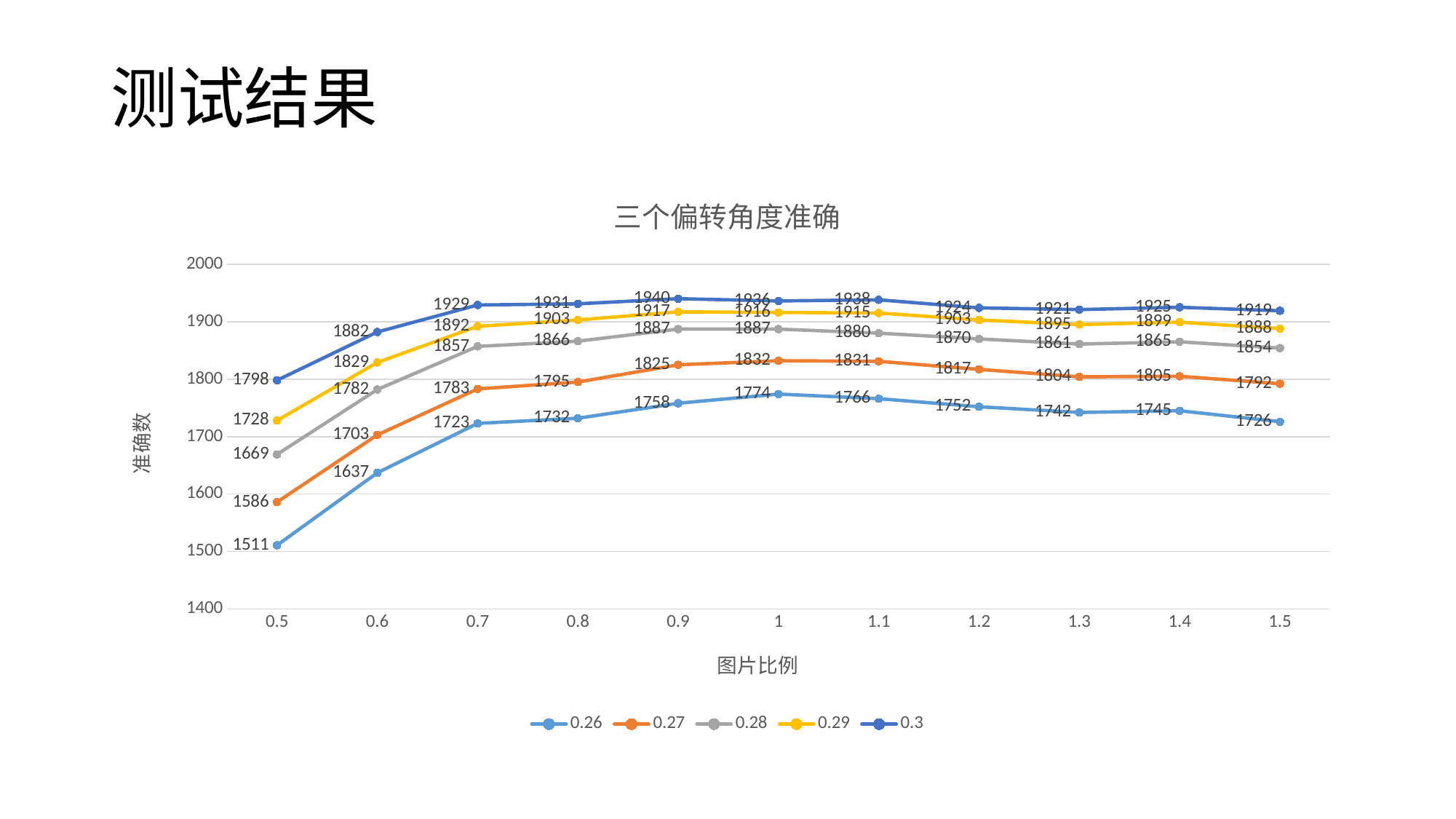

# 测试结果

### Chart: 三个偏转角度准确

| Category | 0.26 | 0.27 | 0.28 | 0.29 | 0.3 |
|---|---|---|---|---|---|
| 0.5 | 1511.0 | 1586.0 | 1669.0 | 1728.0 | 1798.0 |
| 0.6 | 1637.0 | 1703.0 | 1782.0 | 1829.0 | 1882.0 |
| 0.7 | 1723.0 | 1783.0 | 1857.0 | 1892.0 | 1929.0 |
| 0.8 | 1732.0 | 1795.0 | 1866.0 | 1903.0 | 1931.0 |
| 0.9 | 1758.0 | 1825.0 | 1887.0 | 1917.0 | 1940.0 |
| 1 | 1774.0 | 1832.0 | 1887.0 | 1916.0 | 1936.0 |
| 1.1000000000000001 | 1766.0 | 1831.0 | 1880.0 | 1915.0 | 1938.0 |
| 1.2 | 1752.0 | 1817.0 | 1870.0 | 1903.0 | 1924.0 |
| 1.3 | 1742.0 | 1804.0 | 1861.0 | 1895.0 | 1921.0 |
| 1.4 | 1745.0 | 1805.0 | 1865.0 | 1899.0 | 1925.0 |
| 1.5 | 1726.0 | 1792.0 | 1854.0 | 1888.0 | 1919.0 |